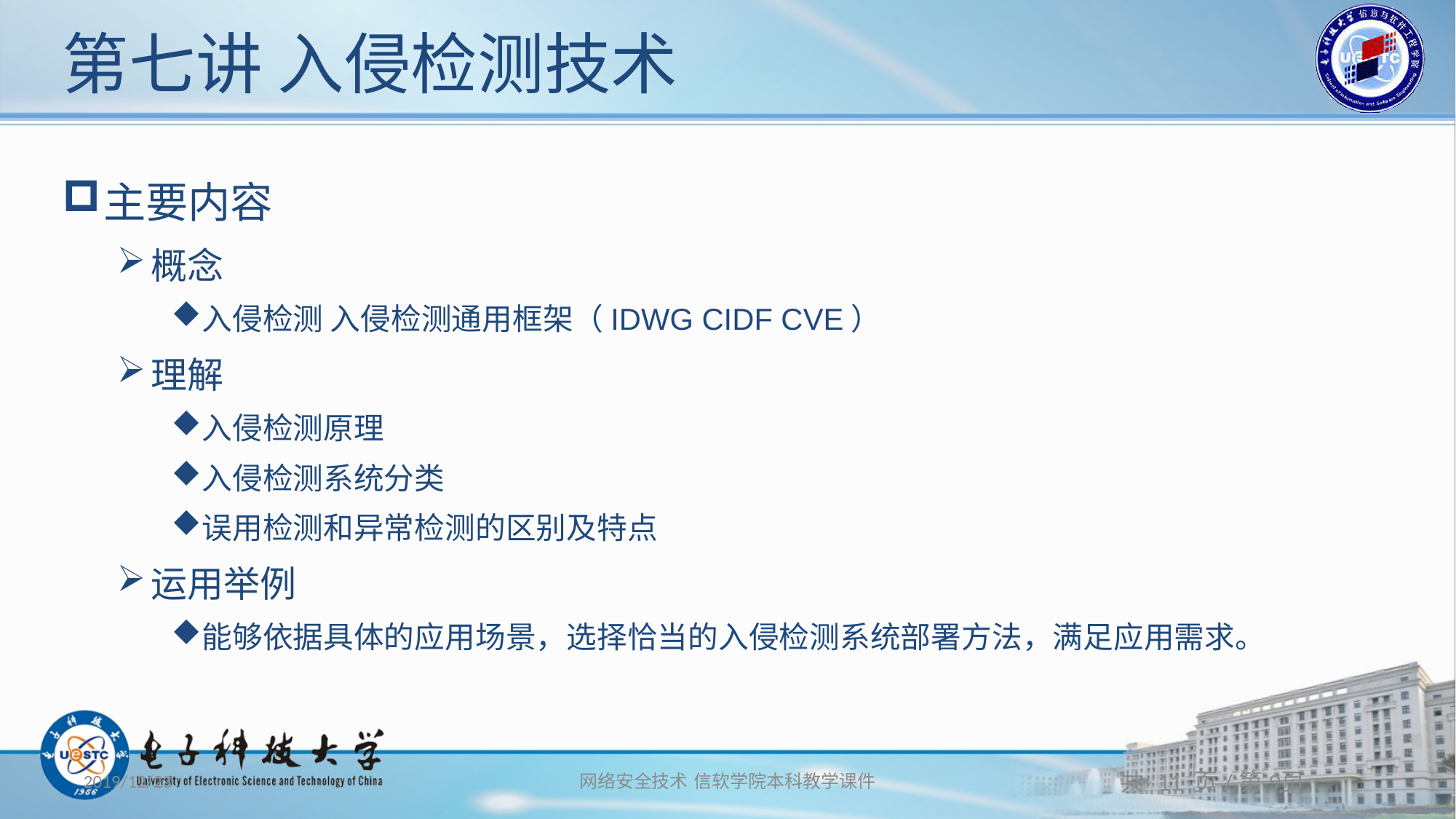

# 第七讲 入侵检测技术
主要内容
概念
入侵检测 入侵检测通用框架（IDWG CIDF CVE）
理解
入侵检测原理
入侵检测系统分类
误用检测和异常检测的区别及特点
运用举例
能够依据具体的应用场景，选择恰当的入侵检测系统部署方法，满足应用需求。
2019/12/23
网络安全技术 信软学院本科教学课件
共 11 页/第9页